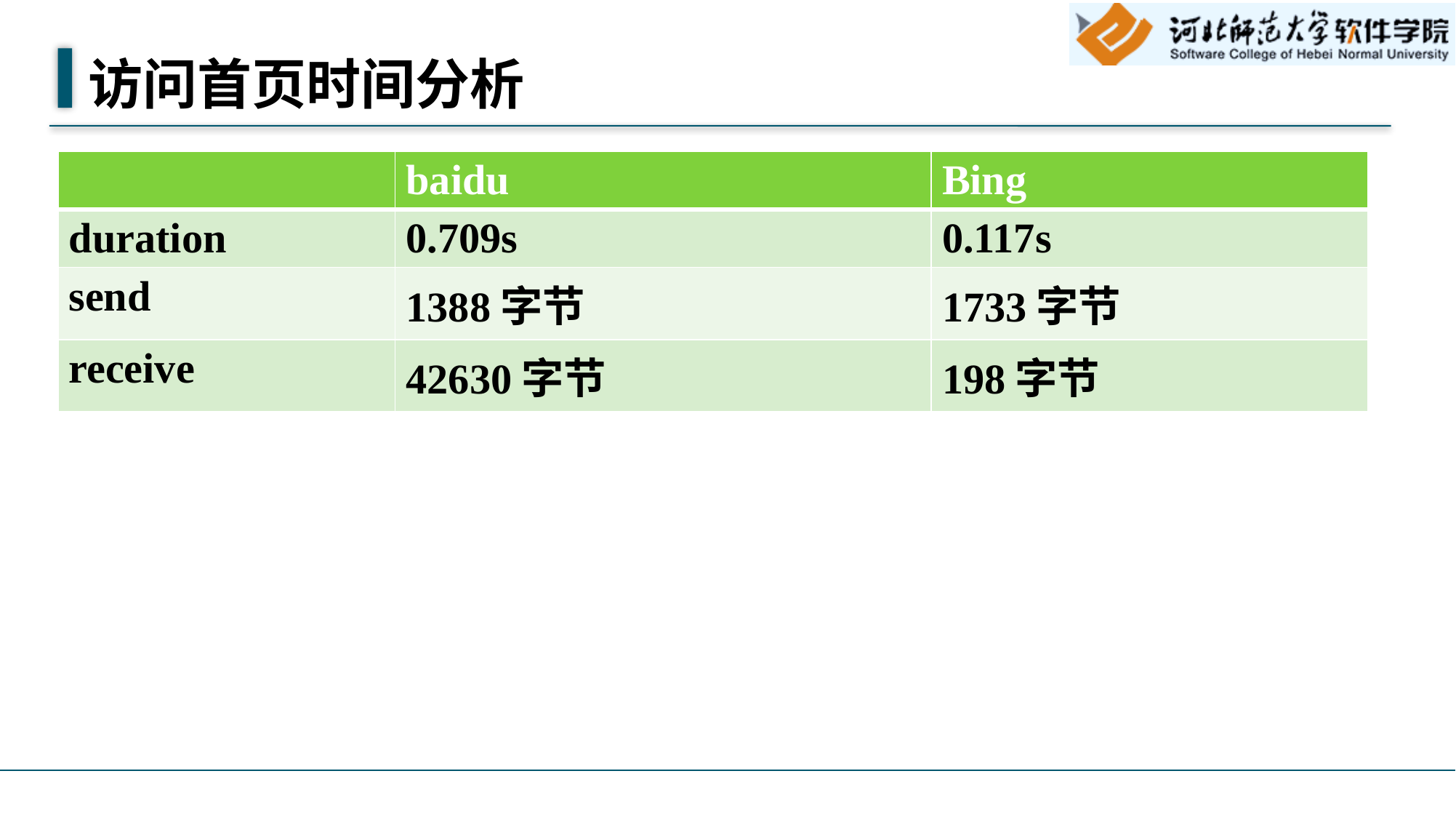

# 访问首页时间分析
|  | baidu | Bing |
| --- | --- | --- |
| duration | 0.709s | 0.117s |
| send | 1388字节 | 1733字节 |
| receive | 42630字节 | 198字节 |